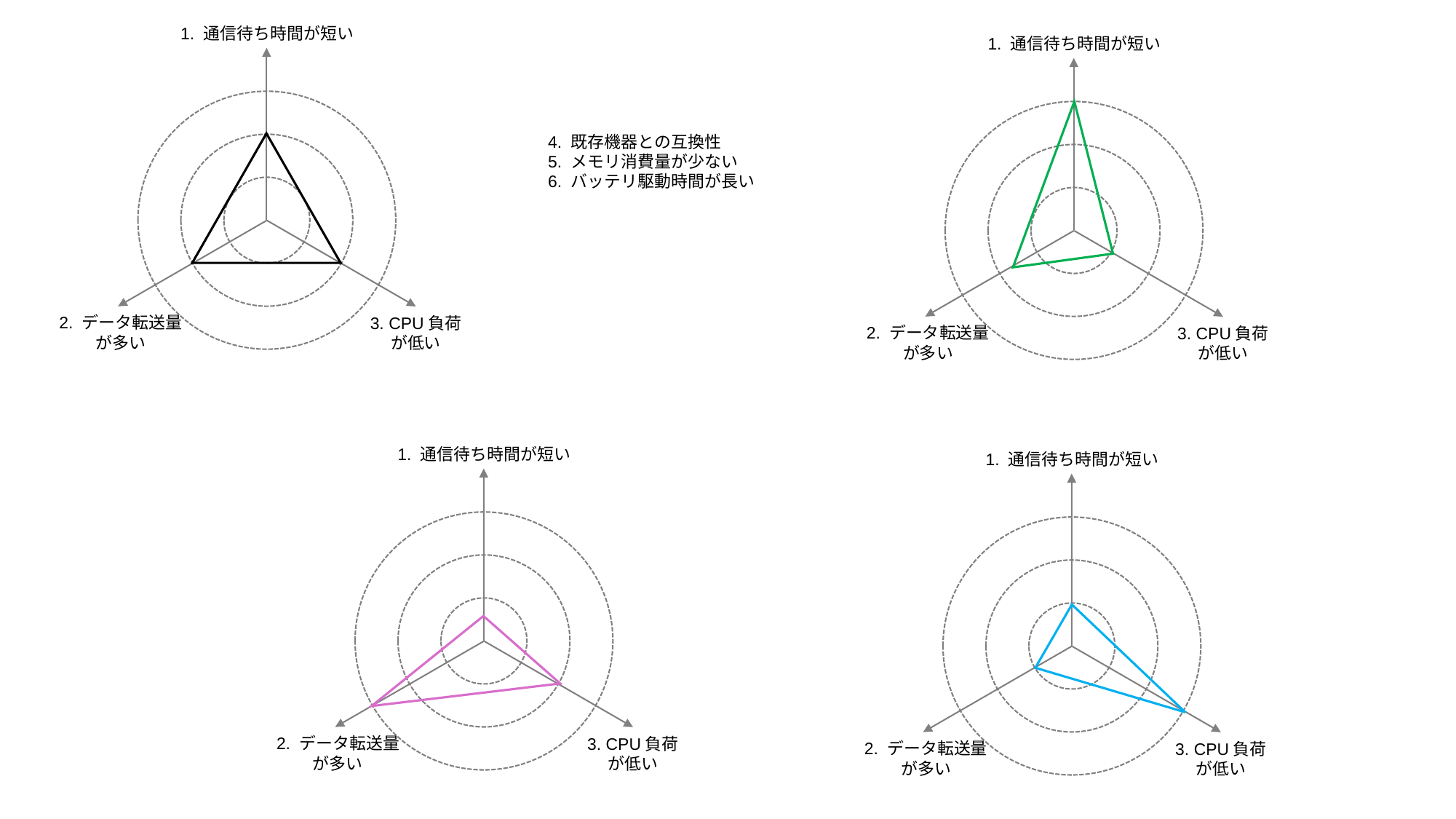

1. 通信待ち時間が短い
1. 通信待ち時間が短い

4. 既存機器との互換性
5. メモリ消費量が少ない
6. バッテリ駆動時間が長い

2. データ転送量
が多い
3. CPU負荷
が低い
2. データ転送量
が多い
3. CPU負荷
が低い
1. 通信待ち時間が短い
1. 通信待ち時間が短い

2. データ転送量
が多い
3. CPU負荷
が低い
2. データ転送量
が多い
3. CPU負荷
が低い